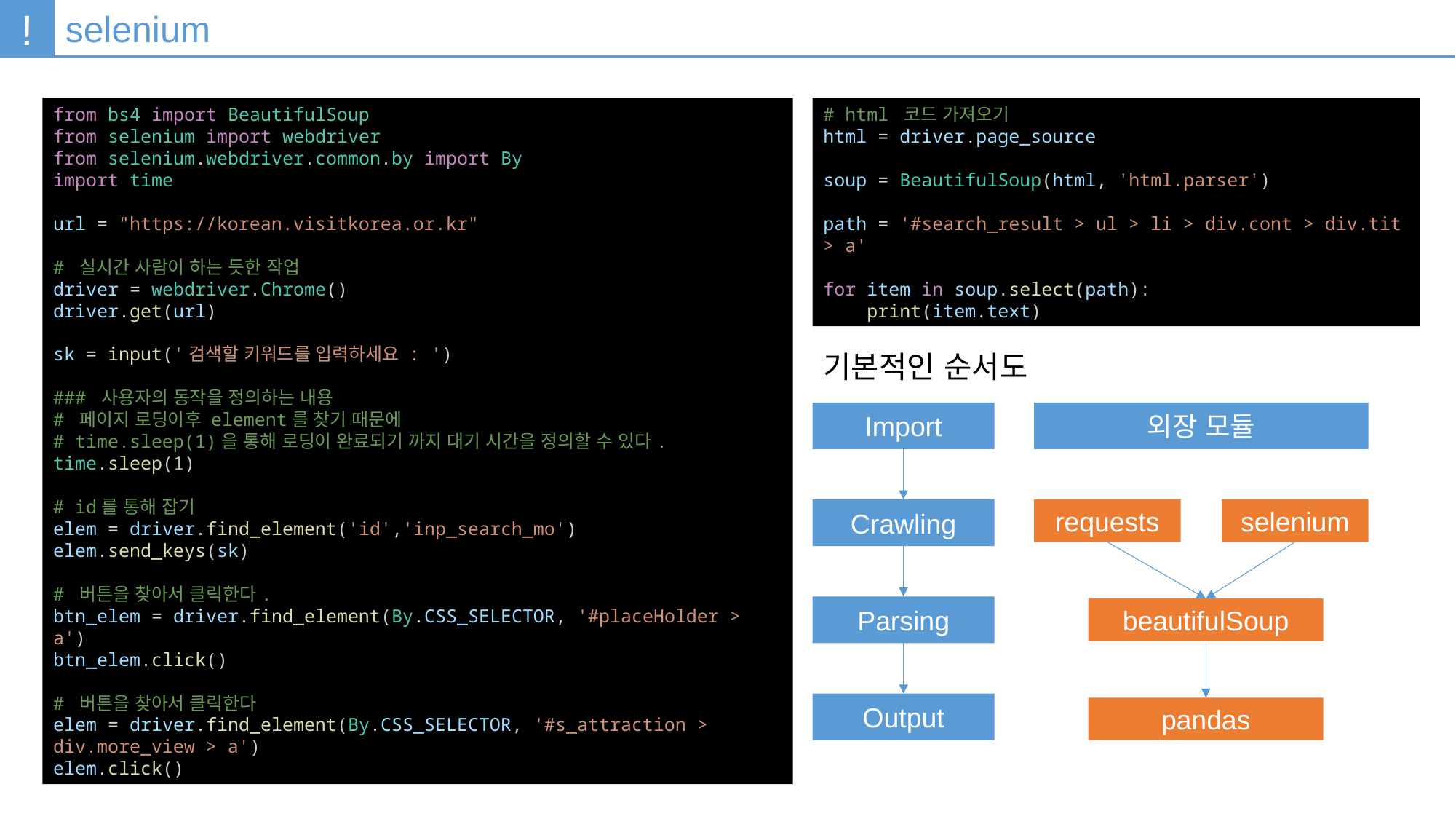

!
selenium
from bs4 import BeautifulSoup
from selenium import webdriver
from selenium.webdriver.common.by import By
import time
url = "https://korean.visitkorea.or.kr"
# 실시간 사람이 하는 듯한 작업
driver = webdriver.Chrome()
driver.get(url)
sk = input('검색할 키워드를 입력하세요 : ')
### 사용자의 동작을 정의하는 내용
# 페이지 로딩이후 element를 찾기 때문에
# time.sleep(1)을 통해 로딩이 완료되기 까지 대기 시간을 정의할 수 있다.
time.sleep(1)
# id를 통해 잡기
elem = driver.find_element('id','inp_search_mo')
elem.send_keys(sk)
# 버튼을 찾아서 클릭한다.
btn_elem = driver.find_element(By.CSS_SELECTOR, '#placeHolder > a')
btn_elem.click()
# 버튼을 찾아서 클릭한다
elem = driver.find_element(By.CSS_SELECTOR, '#s_attraction > div.more_view > a')
elem.click()
# html 코드 가져오기
html = driver.page_source
soup = BeautifulSoup(html, 'html.parser')
path = '#search_result > ul > li > div.cont > div.tit > a'
for item in soup.select(path):
    print(item.text)
기본적인 순서도
Import
외장 모듈
Crawling
requests
selenium
Parsing
beautifulSoup
Output
pandas